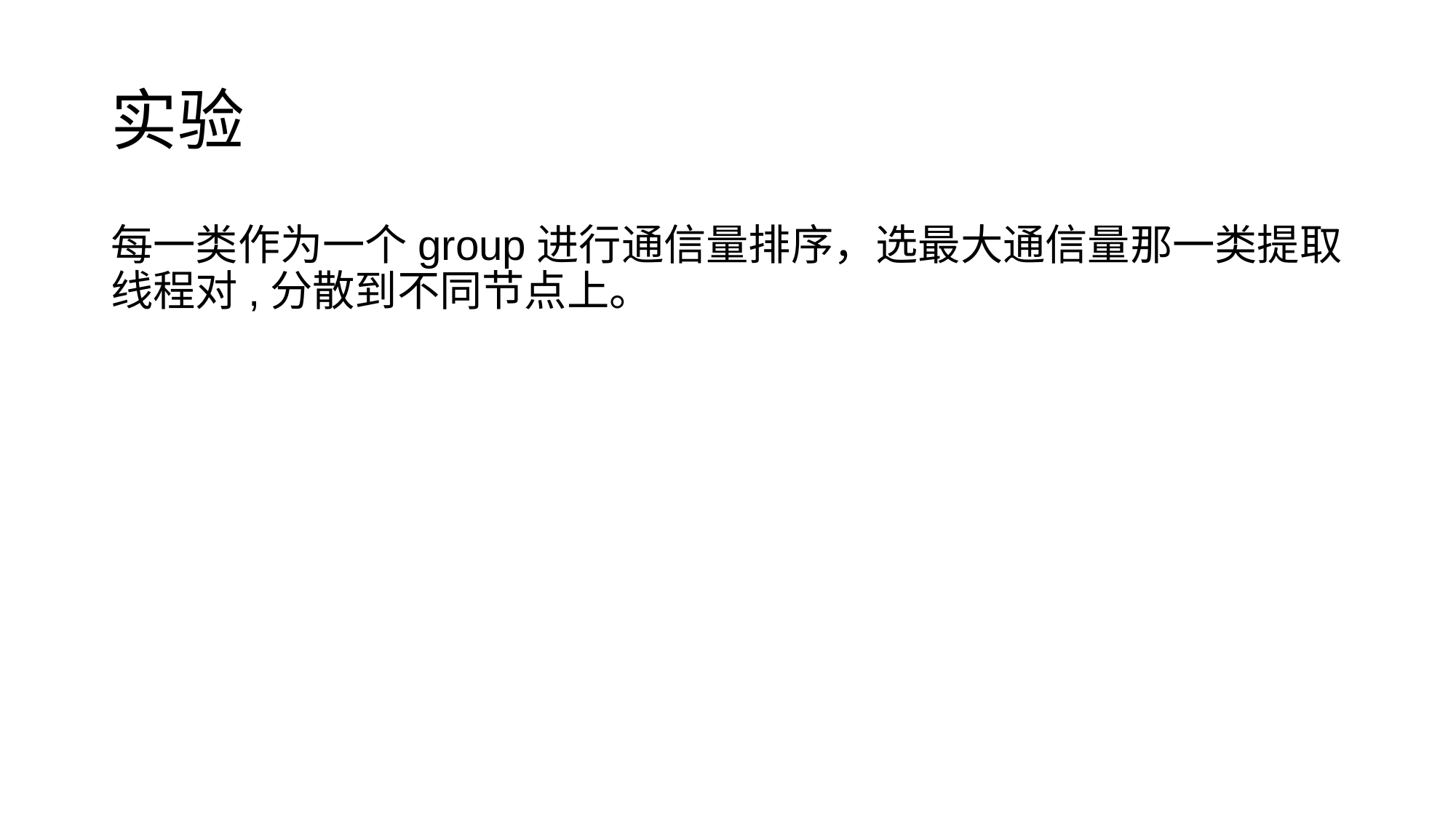

# 实验
每一类作为一个group进行通信量排序，选最大通信量那一类提取线程对,分散到不同节点上。